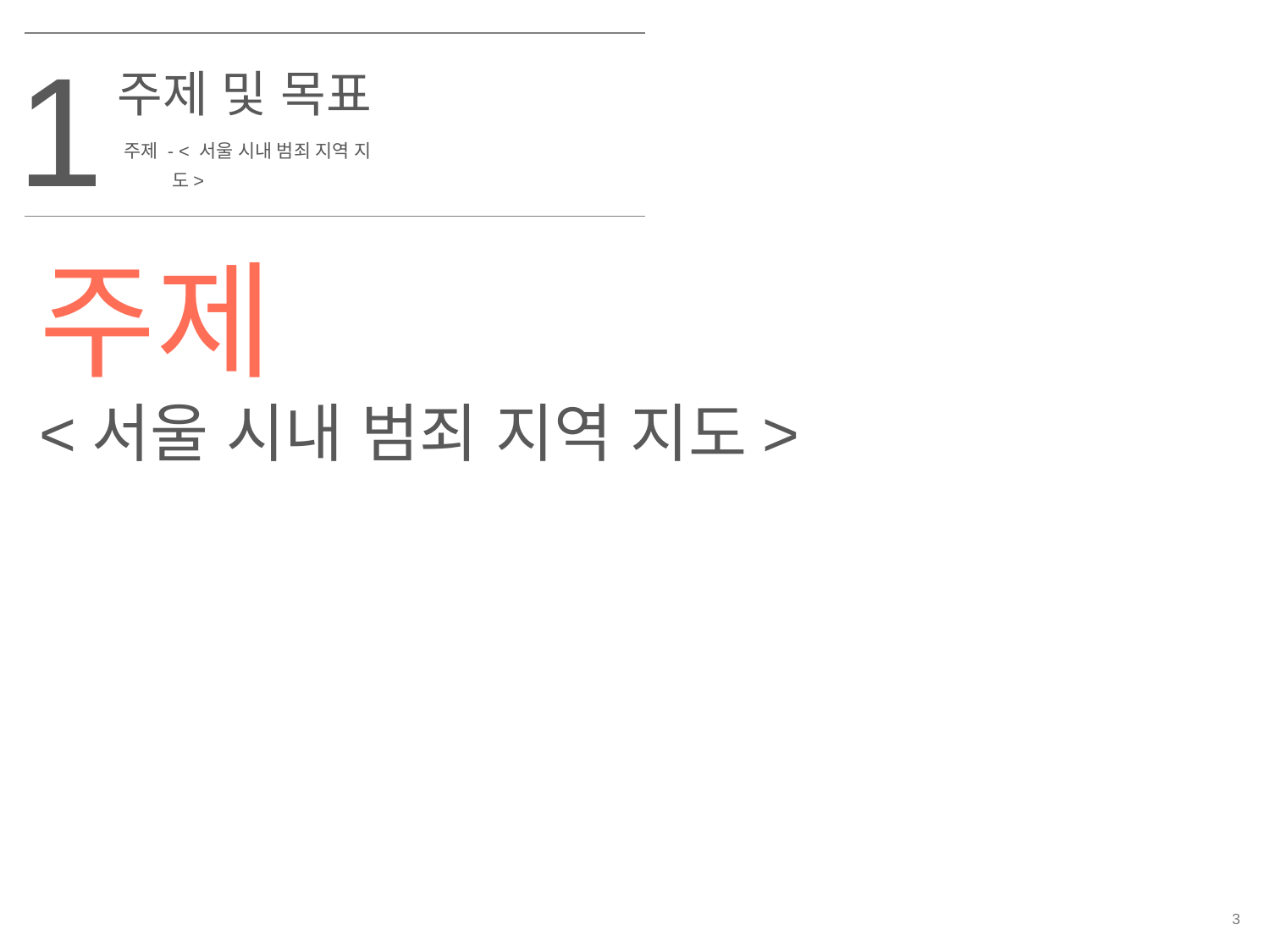

1
주제 및 목표
주제 - < 서울 시내 범죄 지역 지도>
주제
<서울 시내 범죄 지역 지도>